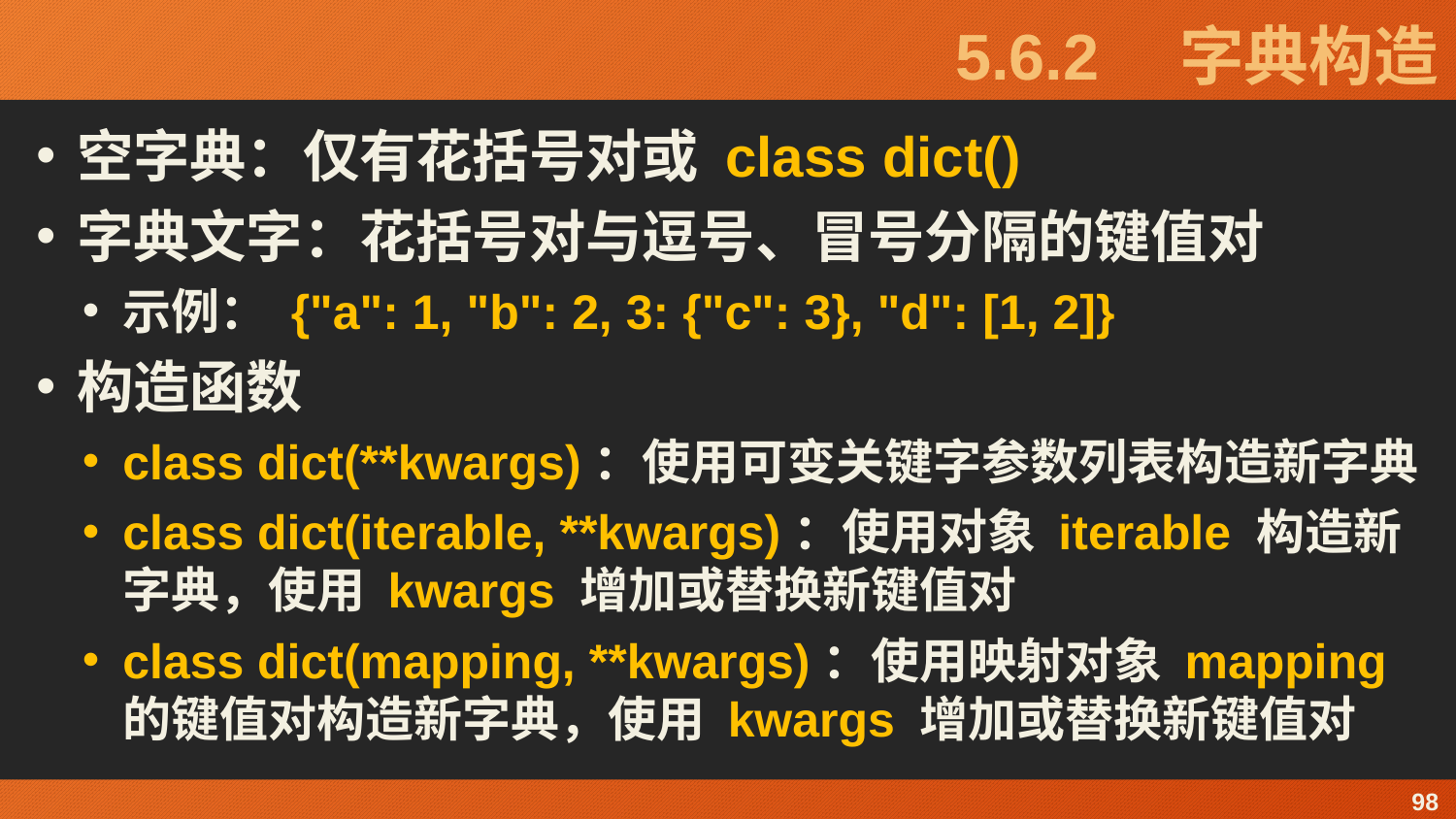

# 5.6.2　字典构造
空字典：仅有花括号对或 class dict()
字典文字：花括号对与逗号、冒号分隔的键值对
示例： {"a": 1, "b": 2, 3: {"c": 3}, "d": [1, 2]}
构造函数
class dict(**kwargs)：使用可变关键字参数列表构造新字典
class dict(iterable, **kwargs)：使用对象 iterable 构造新字典，使用 kwargs 增加或替换新键值对
class dict(mapping, **kwargs)：使用映射对象 mapping 的键值对构造新字典，使用 kwargs 增加或替换新键值对
98